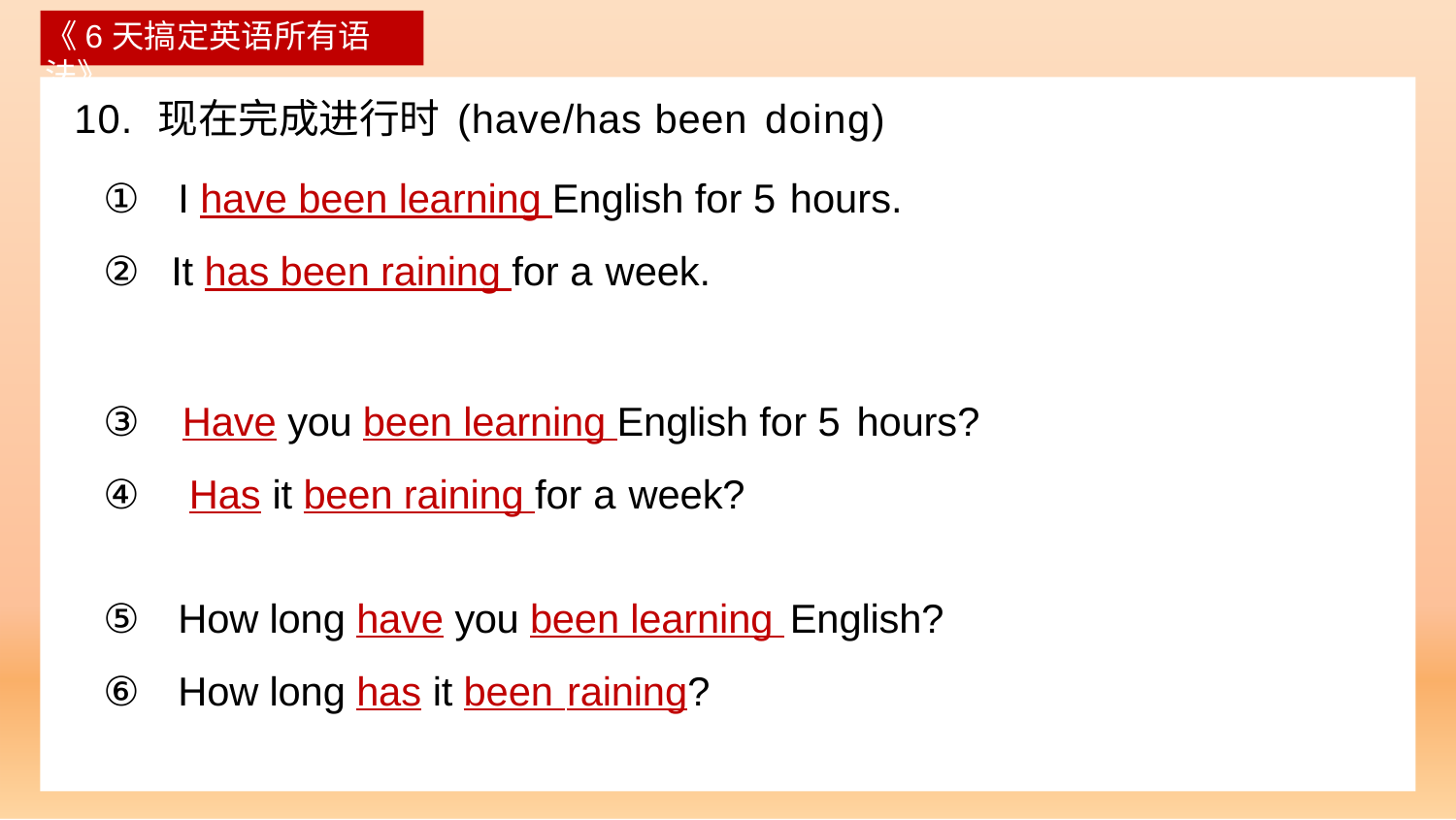

《6天搞定英语所有语法》
# 10. 现在完成进行时	(have/has been doing)
①	I have been learning English for 5 hours.
②	It has been raining for a week.

③	Have you been learning English for 5 hours?
④	Has it been raining for a week?

⑤	How long have you been learning English?
⑥	How long has it been raining?